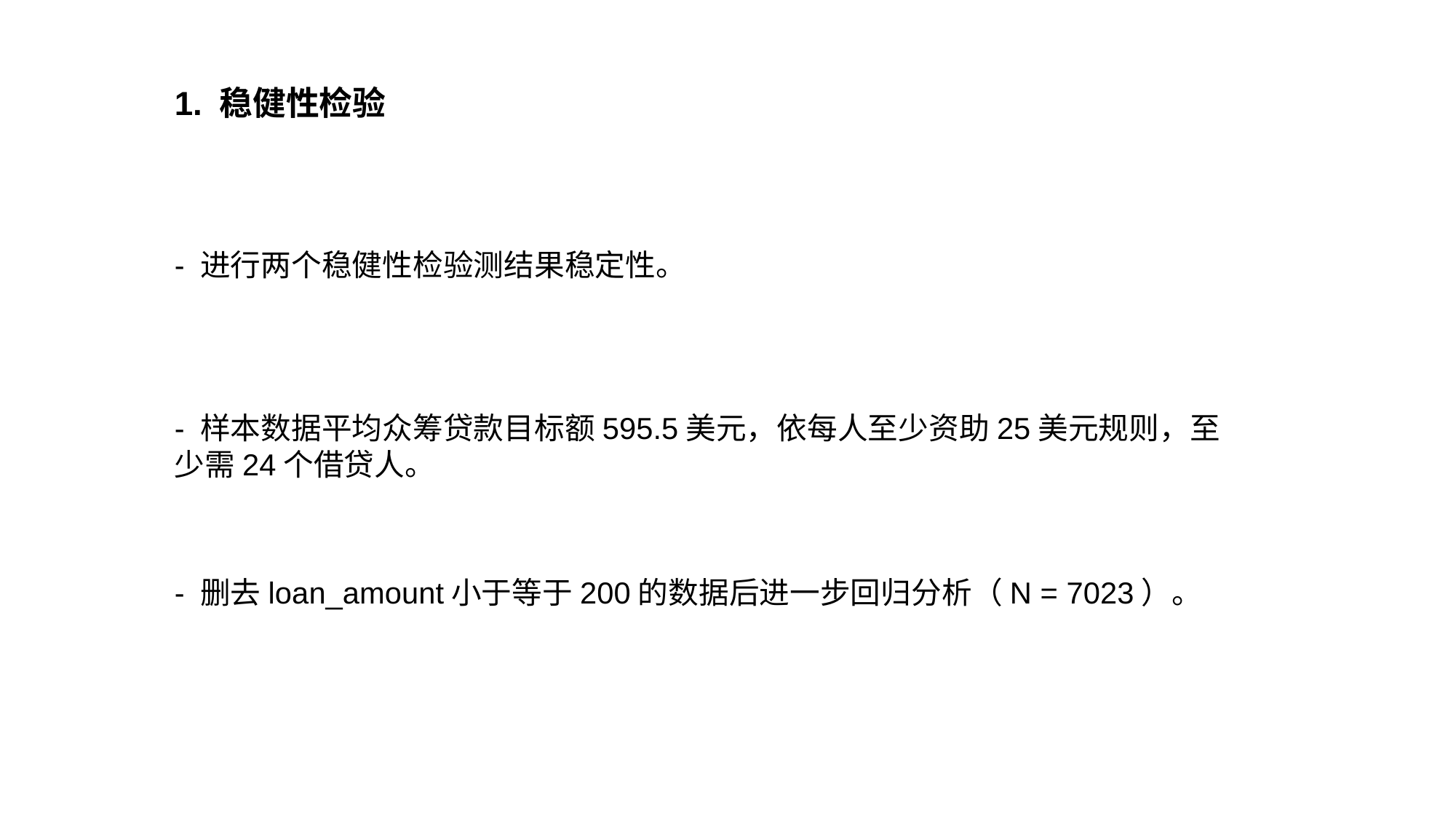

1. 稳健性检验

- 进行两个稳健性检验测结果稳定性。
- 样本数据平均众筹贷款目标额595.5美元，依每人至少资助25美元规则，至少需24个借贷人。
- 删去loan_amount小于等于200的数据后进一步回归分析（N = 7023）。